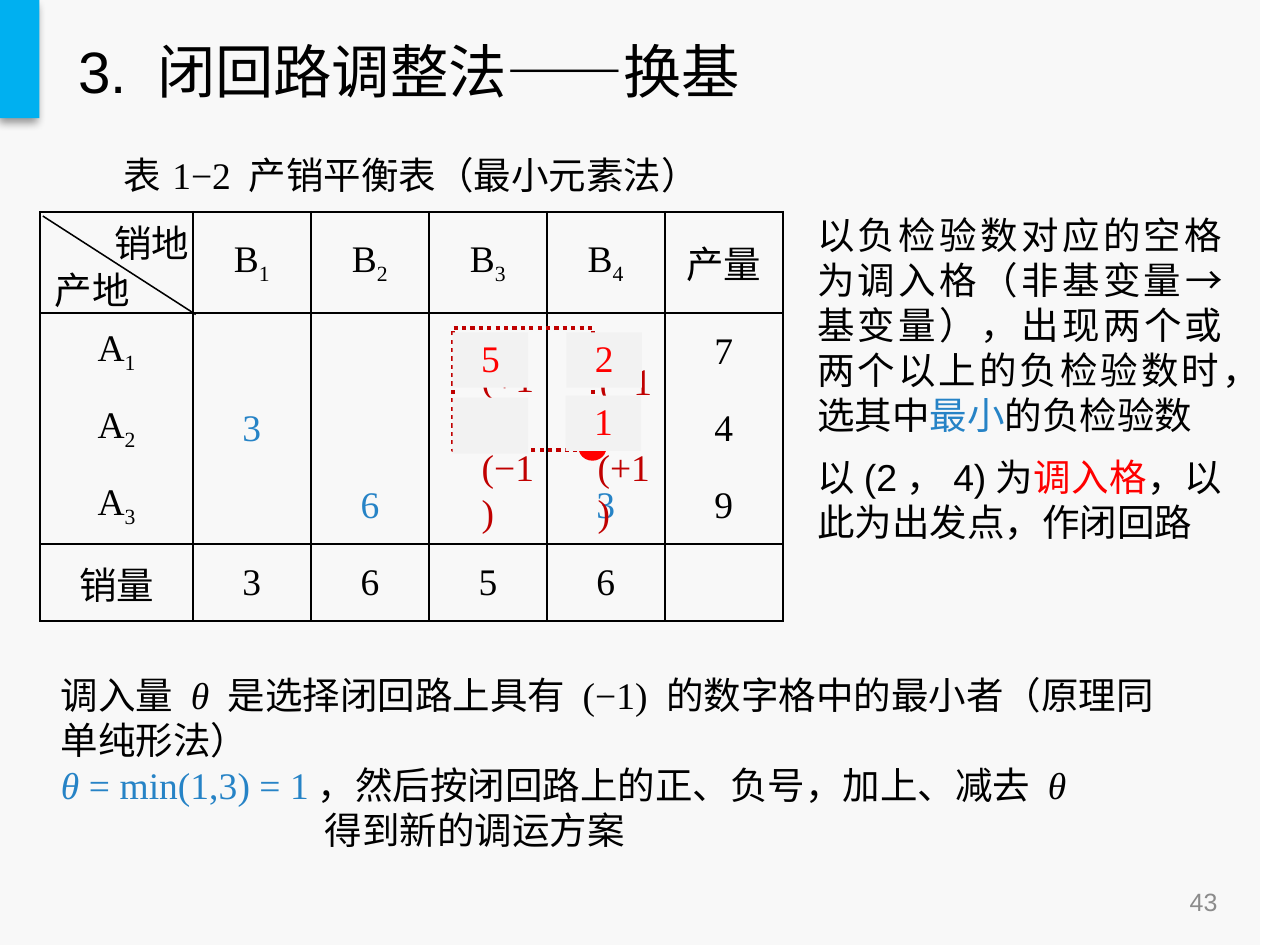

# 3. 闭回路调整法——换基
| 表1−2 产销平衡表（最小元素法） |  |  |  |  |  |
| --- | --- | --- | --- | --- | --- |
|  | B1 | B2 | B3 | B4 | 产量 |
| A1 |  |  | 4 | 3 | 7 |
| A2 | 3 |  | 1 |  | 4 |
| A3 |  | 6 |  | 3 | 9 |
| 销量 | 3 | 6 | 5 | 6 |  |
以负检验数对应的空格为调入格（非基变量→基变量），出现两个或两个以上的负检验数时，选其中最小的负检验数
以(2，4)为调入格，以此为出发点，作闭回路

销地
产地

5
2
(+1)
(−1)
1

(−1)
(+1)
调入量 θ 是选择闭回路上具有 (−1) 的数字格中的最小者（原理同单纯形法）
θ = min(1,3) = 1，然后按闭回路上的正、负号，加上、减去 θ
                              得到新的调运方案
43